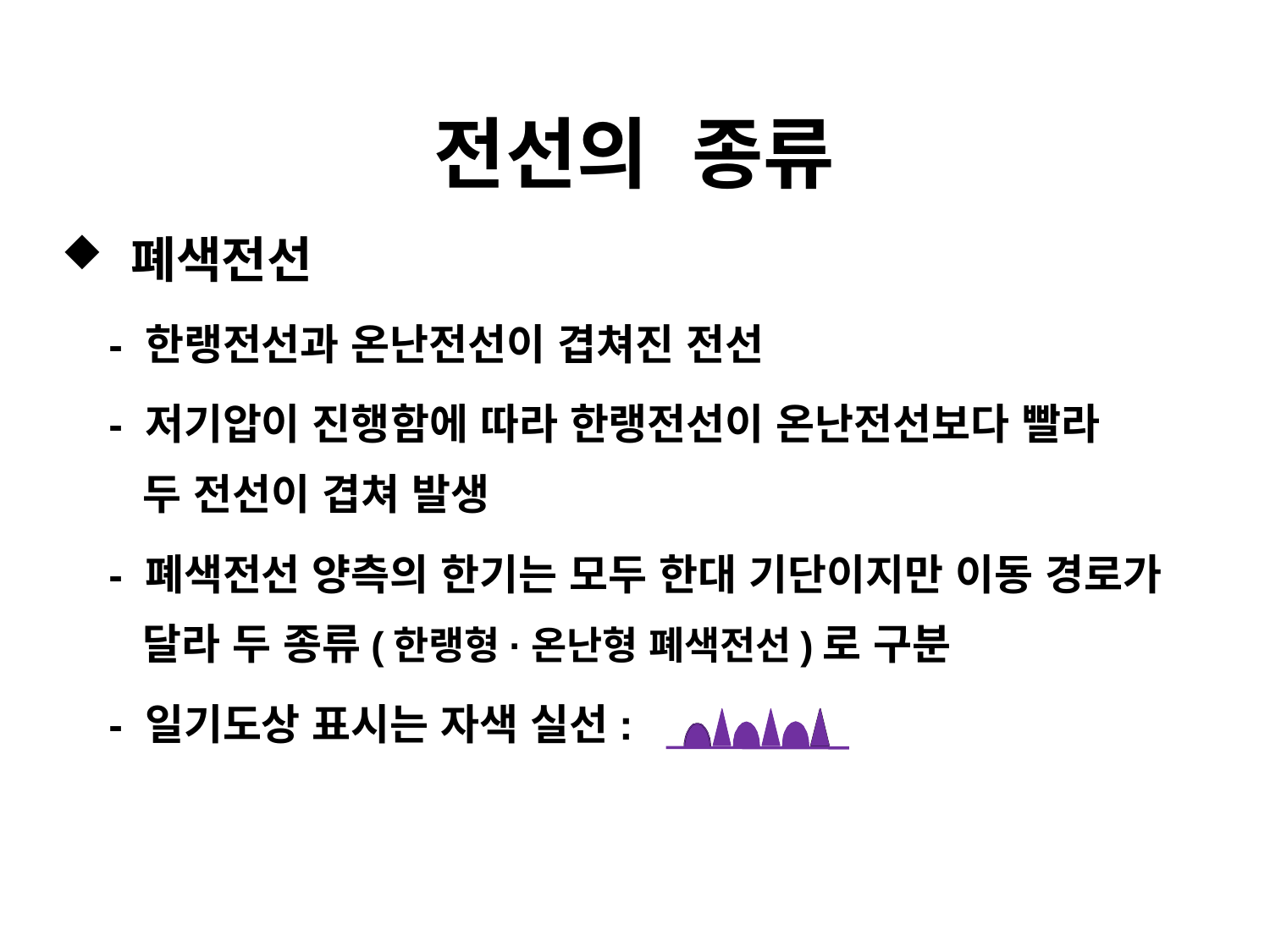

# 전선의  종류
 폐색전선
    - 한랭전선과 온난전선이 겹쳐진 전선
    - 저기압이 진행함에 따라 한랭전선이 온난전선보다 빨라
      두 전선이 겹쳐 발생
    - 폐색전선 양측의 한기는 모두 한대 기단이지만 이동 경로가
      달라 두 종류(한랭형·온난형 폐색전선)로 구분
    - 일기도상 표시는 자색 실선: